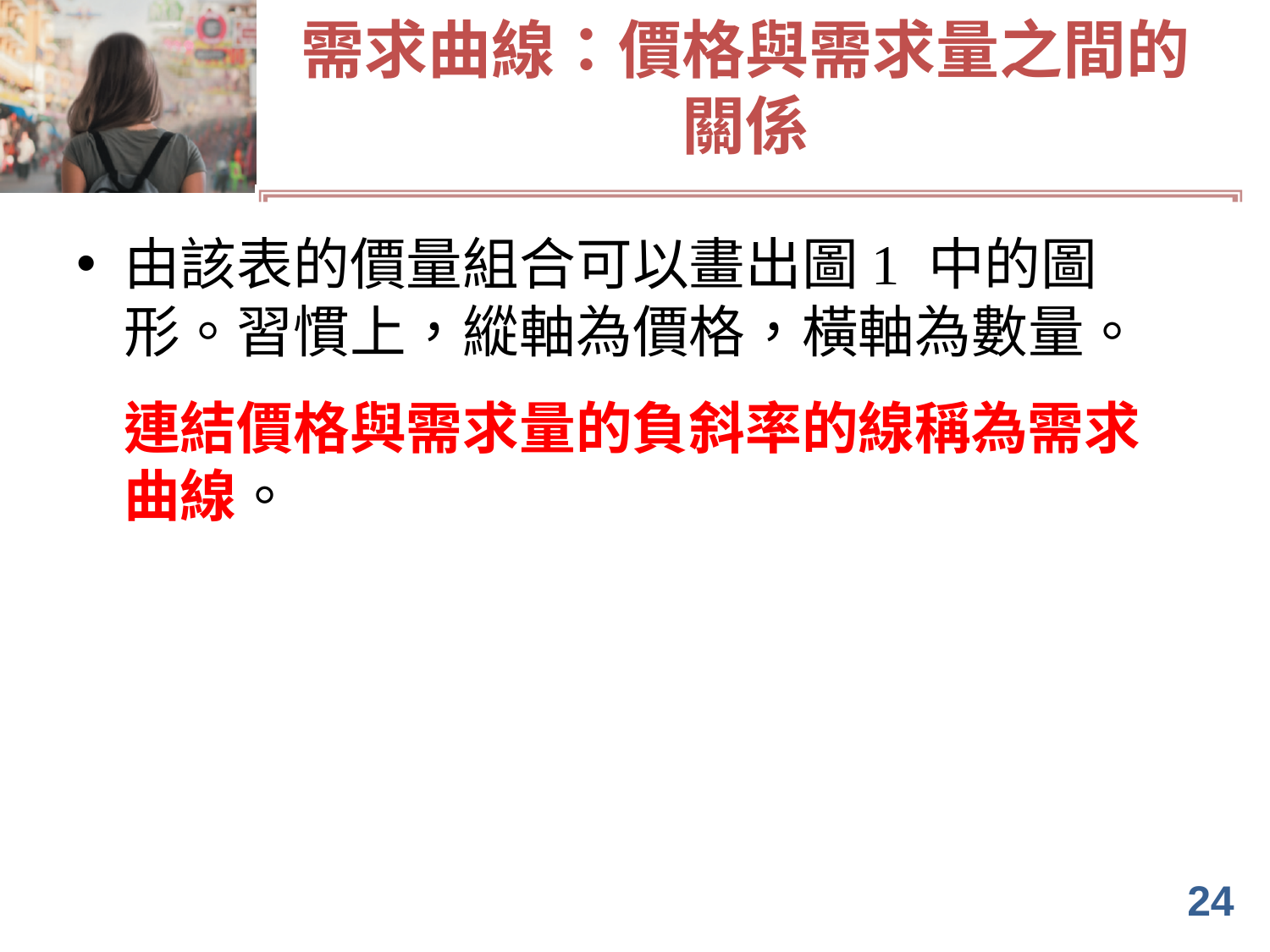

# 需求曲線：價格與需求量之間的關係
由該表的價量組合可以畫出圖1 中的圖形。習慣上，縱軸為價格，橫軸為數量。

	連結價格與需求量的負斜率的線稱為需求曲線。
24